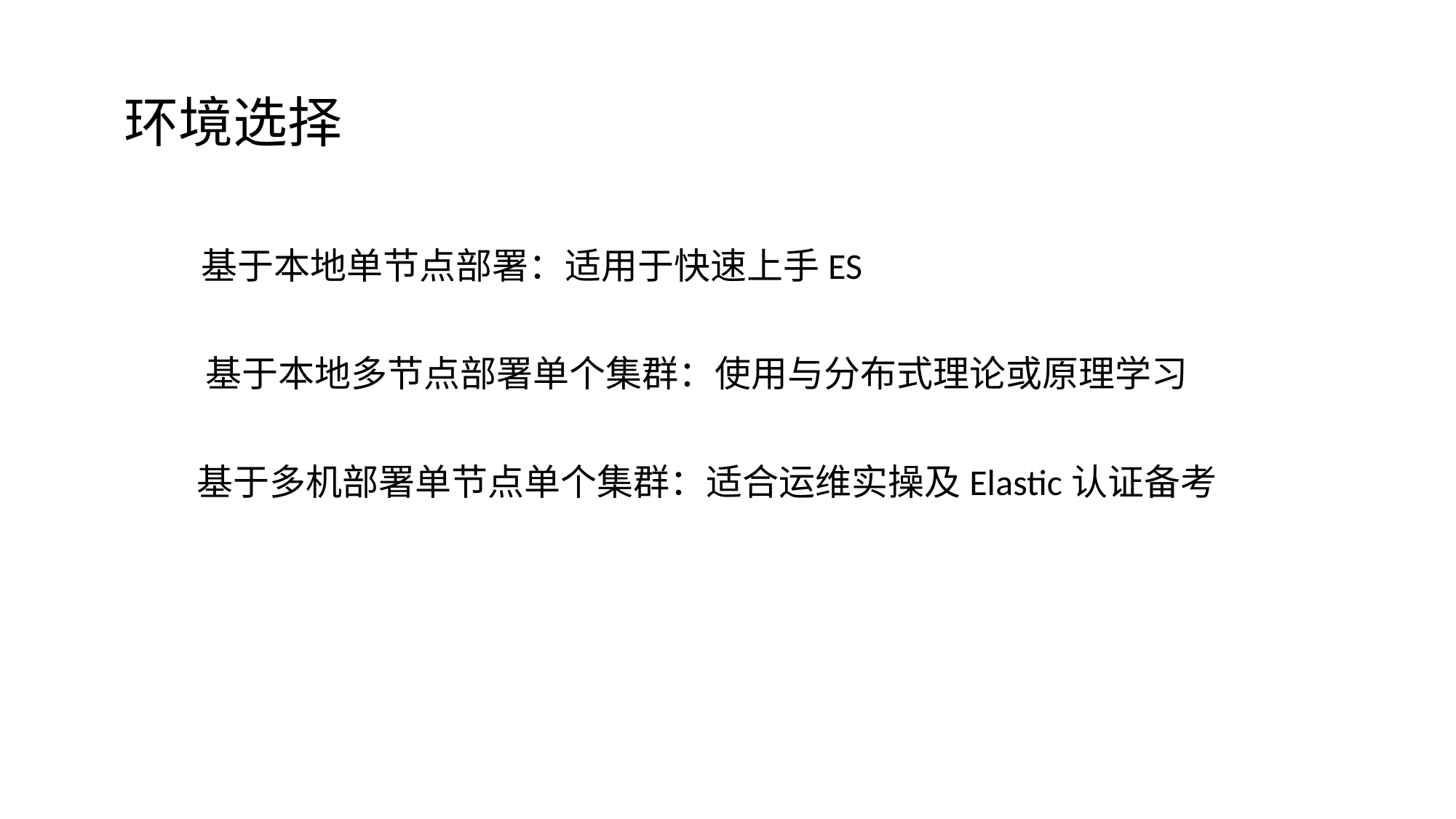

环境选择
基于本地单节点部署：适用于快速上手ES
基于本地多节点部署单个集群：使用与分布式理论或原理学习
基于多机部署单节点单个集群：适合运维实操及Elastic认证备考